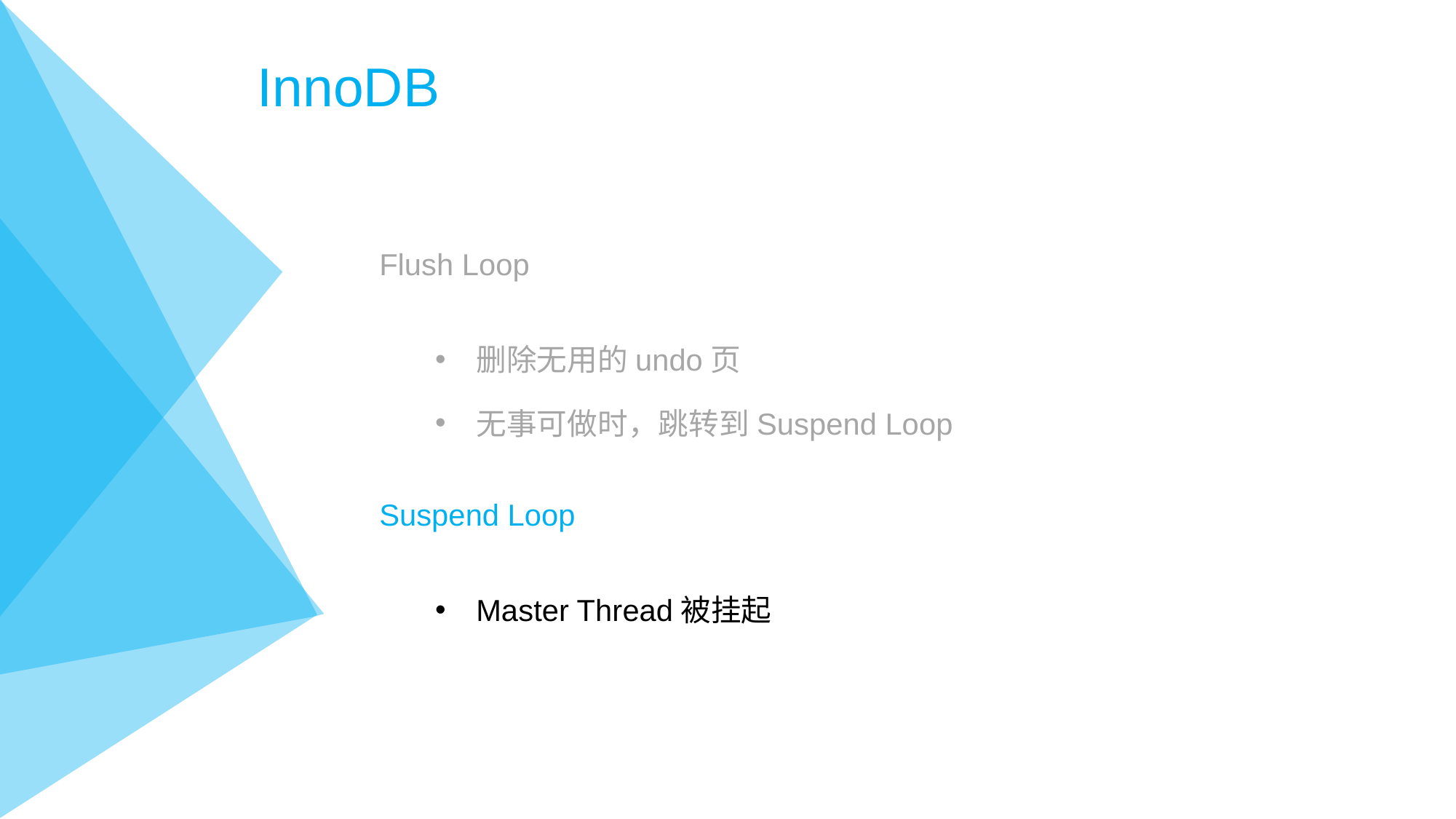

# InnoDB
Flush Loop

删除无用的undo页
无事可做时，跳转到Suspend Loop
Suspend Loop
Master Thread被挂起